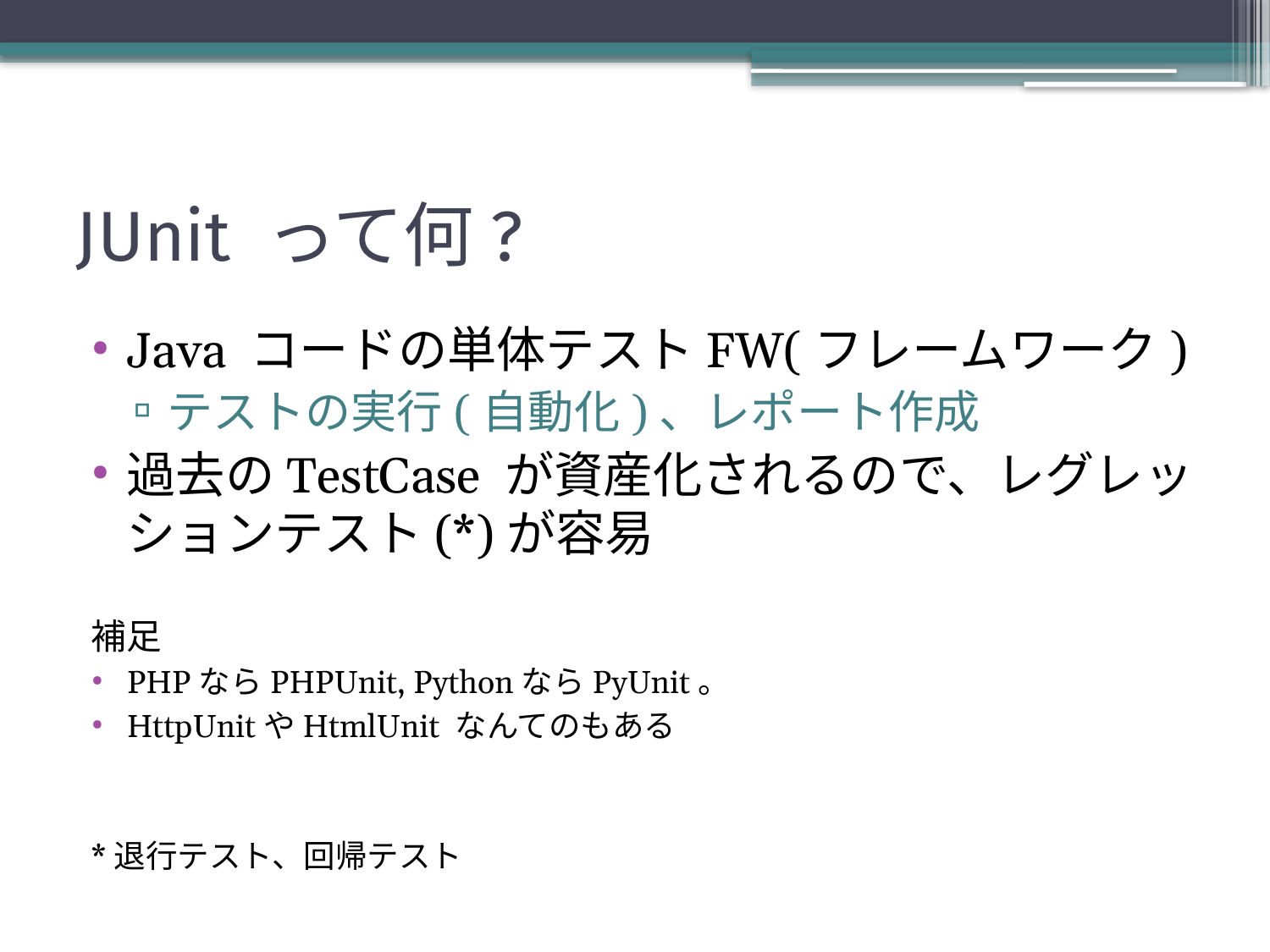

# JUnit って何?
Java コードの単体テストFW(フレームワーク)
テストの実行(自動化)、レポート作成
過去のTestCase が資産化されるので、レグレッションテスト(*)が容易

補足
PHPならPHPUnit, PythonならPyUnit。
HttpUnitやHtmlUnit なんてのもある

*退行テスト、回帰テスト